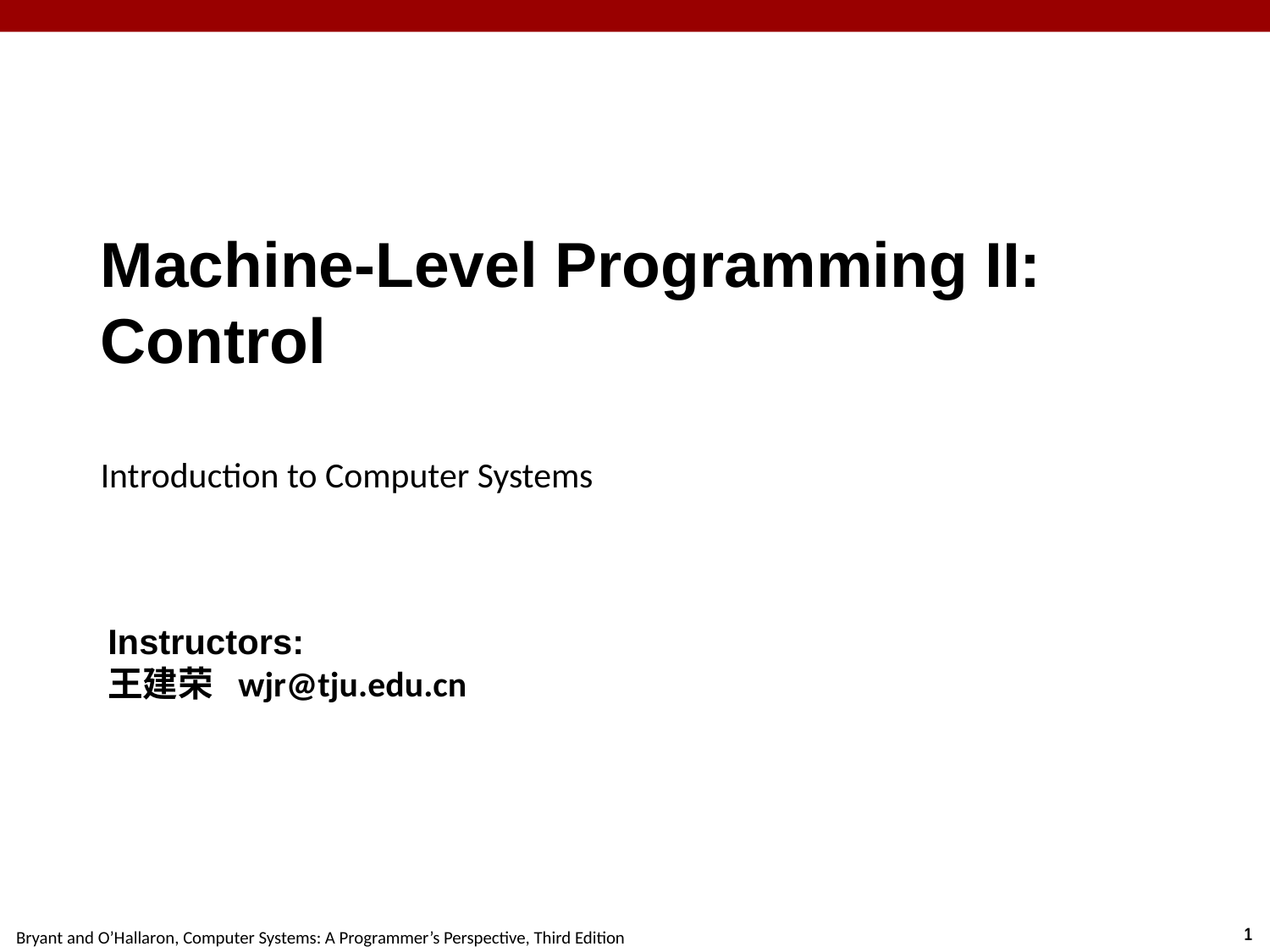

# Machine-Level Programming II: Control Introduction to Computer Systems
Instructors:
王建荣  wjr@tju.edu.cn